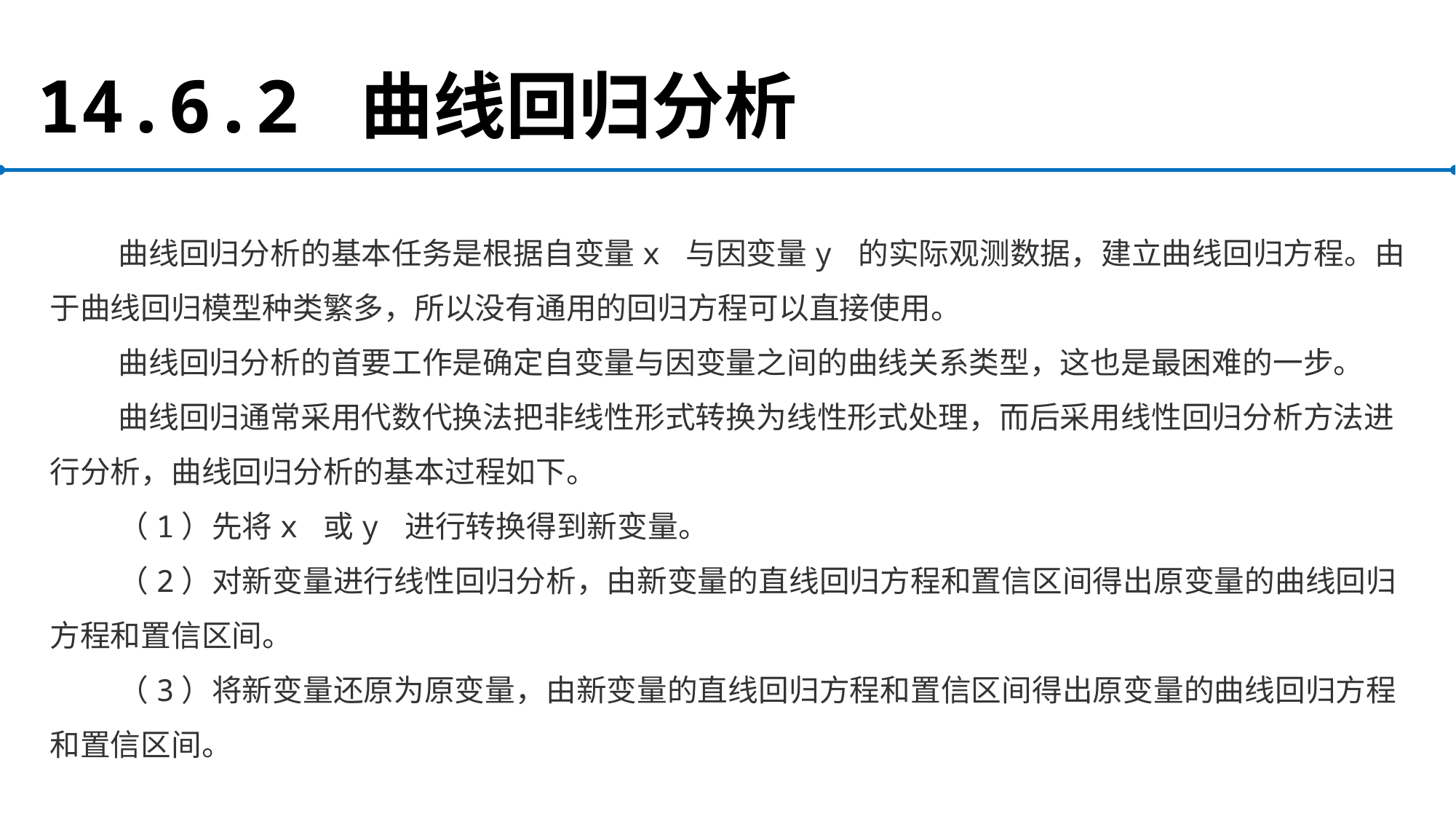

# 14.6.2 曲线回归分析
曲线回归分析的基本任务是根据自变量x 与因变量y 的实际观测数据，建立曲线回归方程。由于曲线回归模型种类繁多，所以没有通用的回归方程可以直接使用。
曲线回归分析的首要工作是确定自变量与因变量之间的曲线关系类型，这也是最困难的一步。
曲线回归通常采用代数代换法把非线性形式转换为线性形式处理，而后采用线性回归分析方法进行分析，曲线回归分析的基本过程如下。
（1）先将x 或y 进行转换得到新变量。
（2）对新变量进行线性回归分析，由新变量的直线回归方程和置信区间得出原变量的曲线回归方程和置信区间。
（3）将新变量还原为原变量，由新变量的直线回归方程和置信区间得出原变量的曲线回归方程和置信区间。